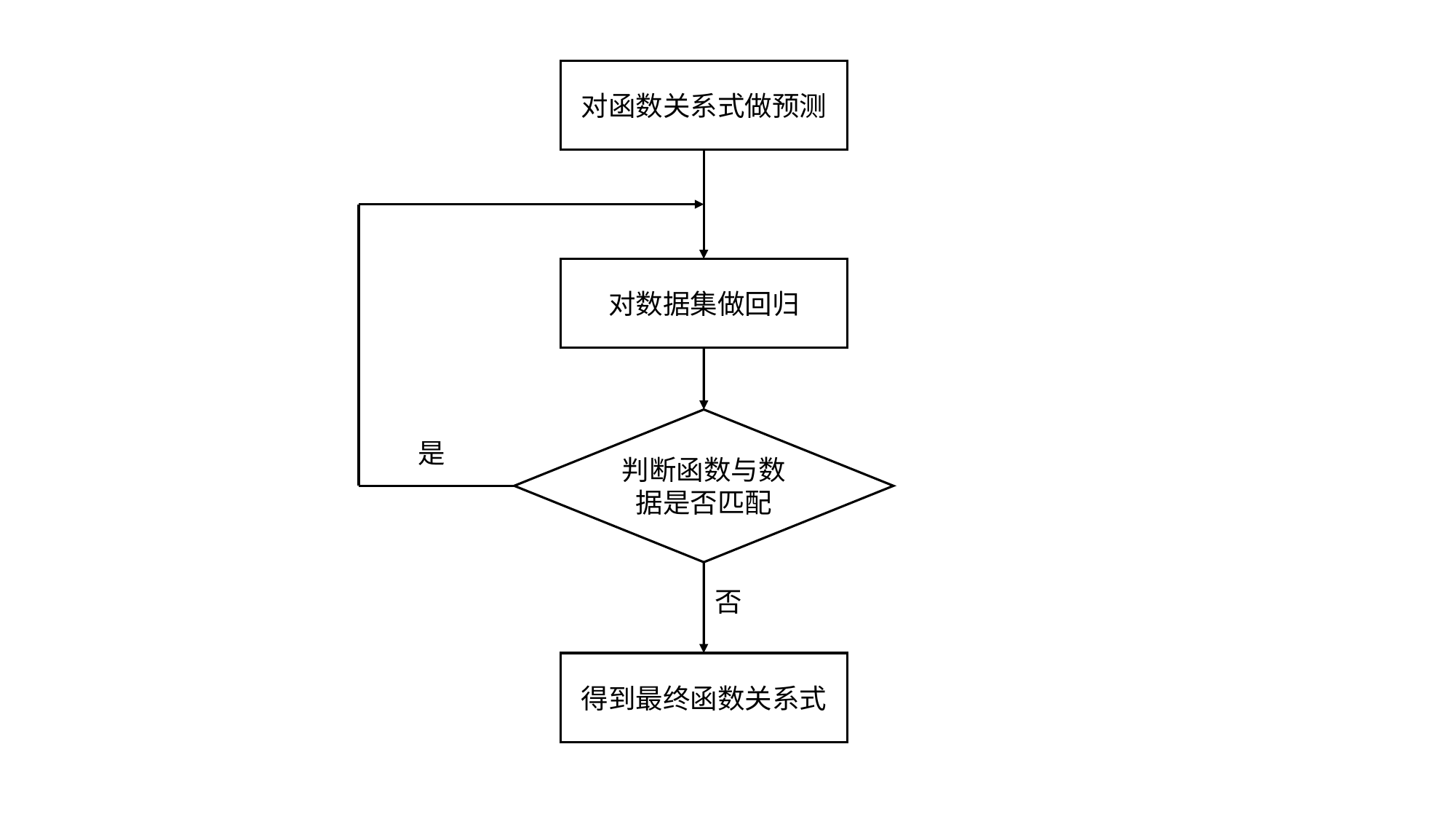

对函数关系式做预测
对数据集做回归
判断函数与数据是否匹配
是
否
得到最终函数关系式